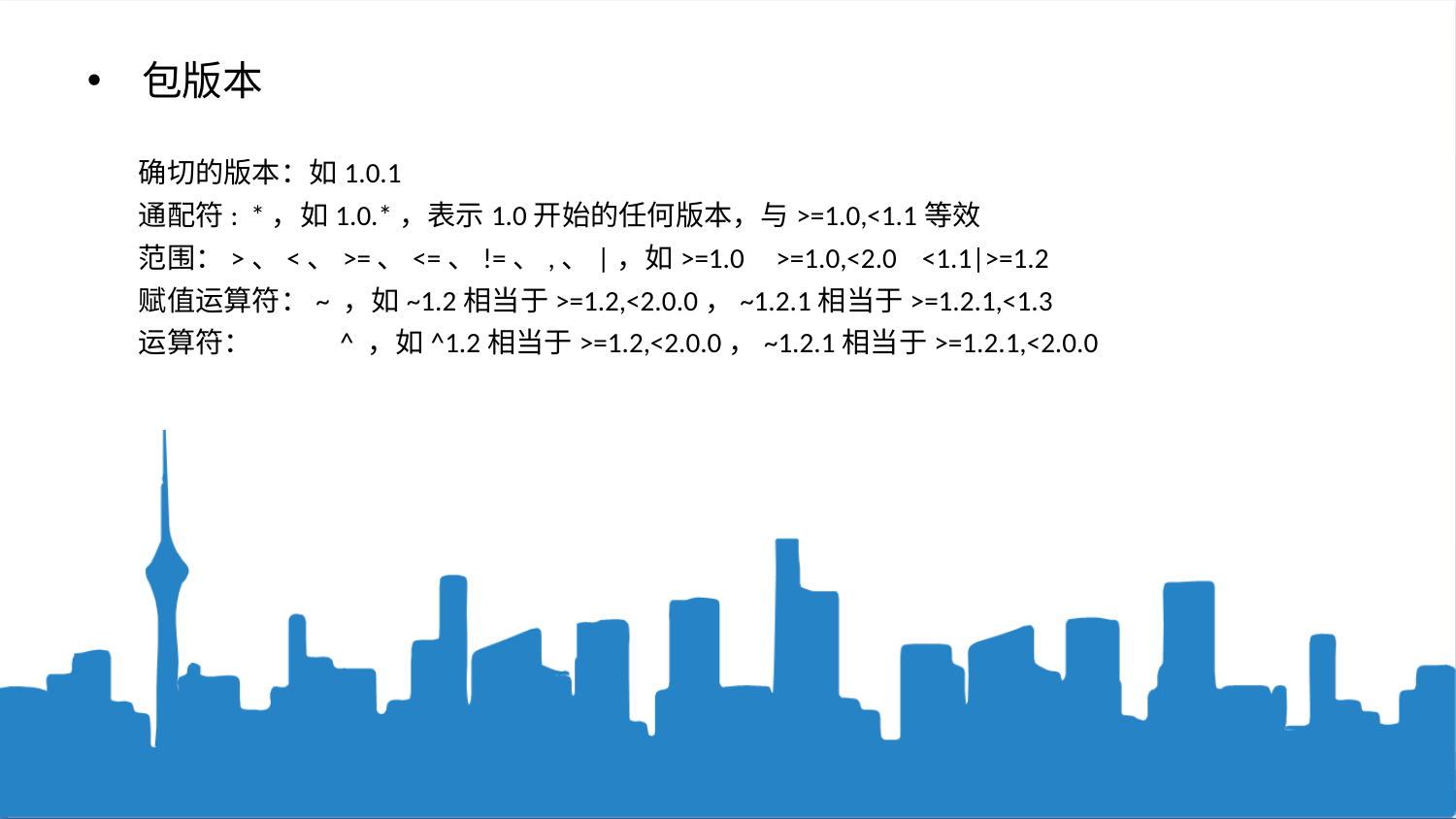

包版本

     确切的版本：如1.0.1
     通配符:  *，如1.0.*，表示1.0开始的任何版本，与>=1.0,<1.1等效
     范围：>、<、>=、<=、!=、,、|，如>=1.0     >=1.0,<2.0    <1.1|>=1.2
     赋值运算符：~ ，如~1.2相当于>=1.2,<2.0.0，~1.2.1相当于>=1.2.1,<1.3
     运算符：         ^ ，如^1.2相当于>=1.2,<2.0.0，~1.2.1相当于>=1.2.1,<2.0.0